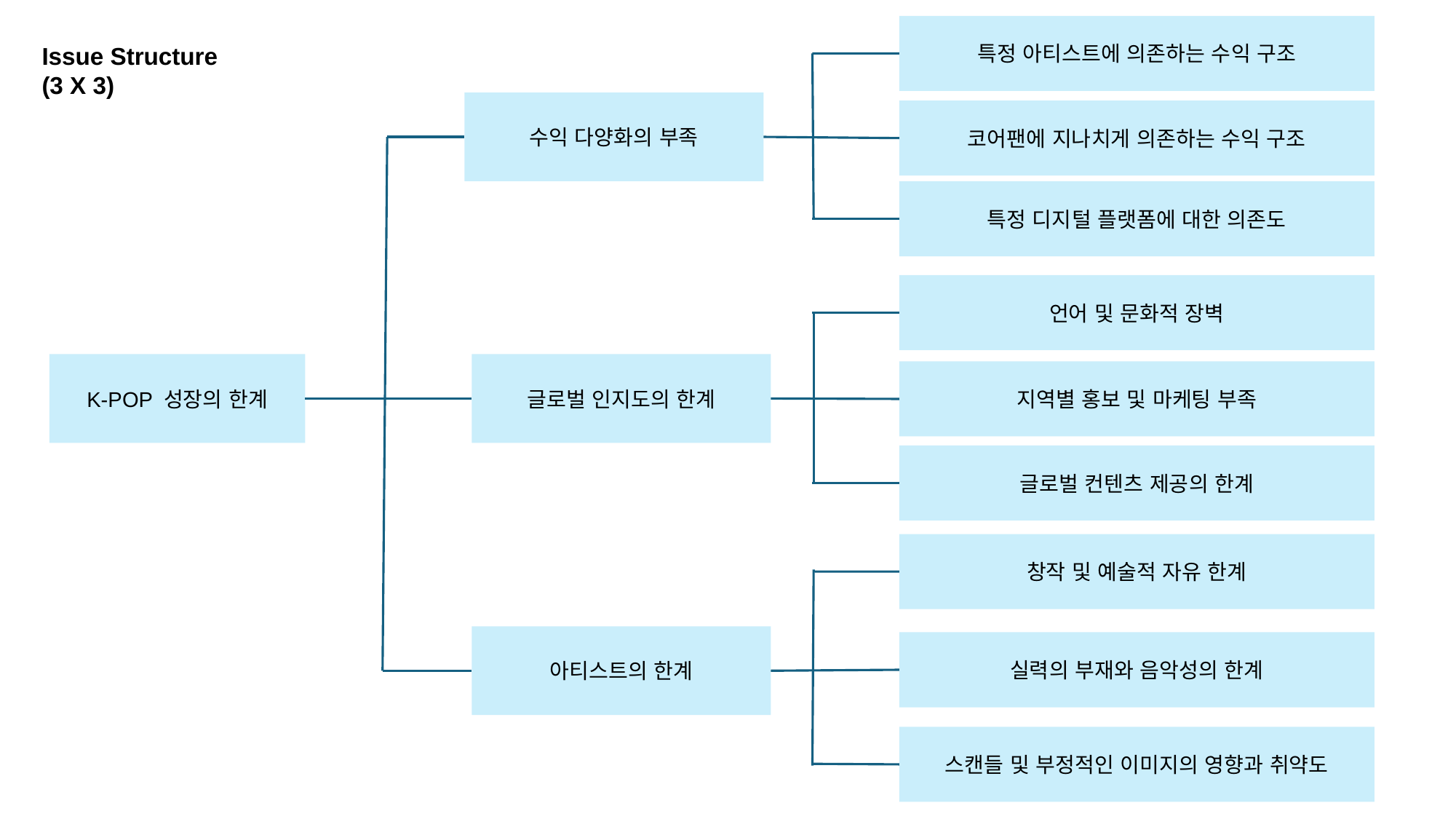

특정 아티스트에 의존하는 수익 구조
수익 다양화의 부족
코어팬에 지나치게 의존하는 수익 구조
특정 디지털 플랫폼에 대한 의존도
언어 및 문화적 장벽
글로벌 인지도의 한계
K-POP 성장의 한계
지역별 홍보 및 마케팅 부족
글로벌 컨텐츠 제공의 한계
창작 및 예술적 자유 한계
아티스트의 한계
실력의 부재와 음악성의 한계
스캔들 및 부정적인 이미지의 영향과 취약도
Issue Structure
(3 X 3)